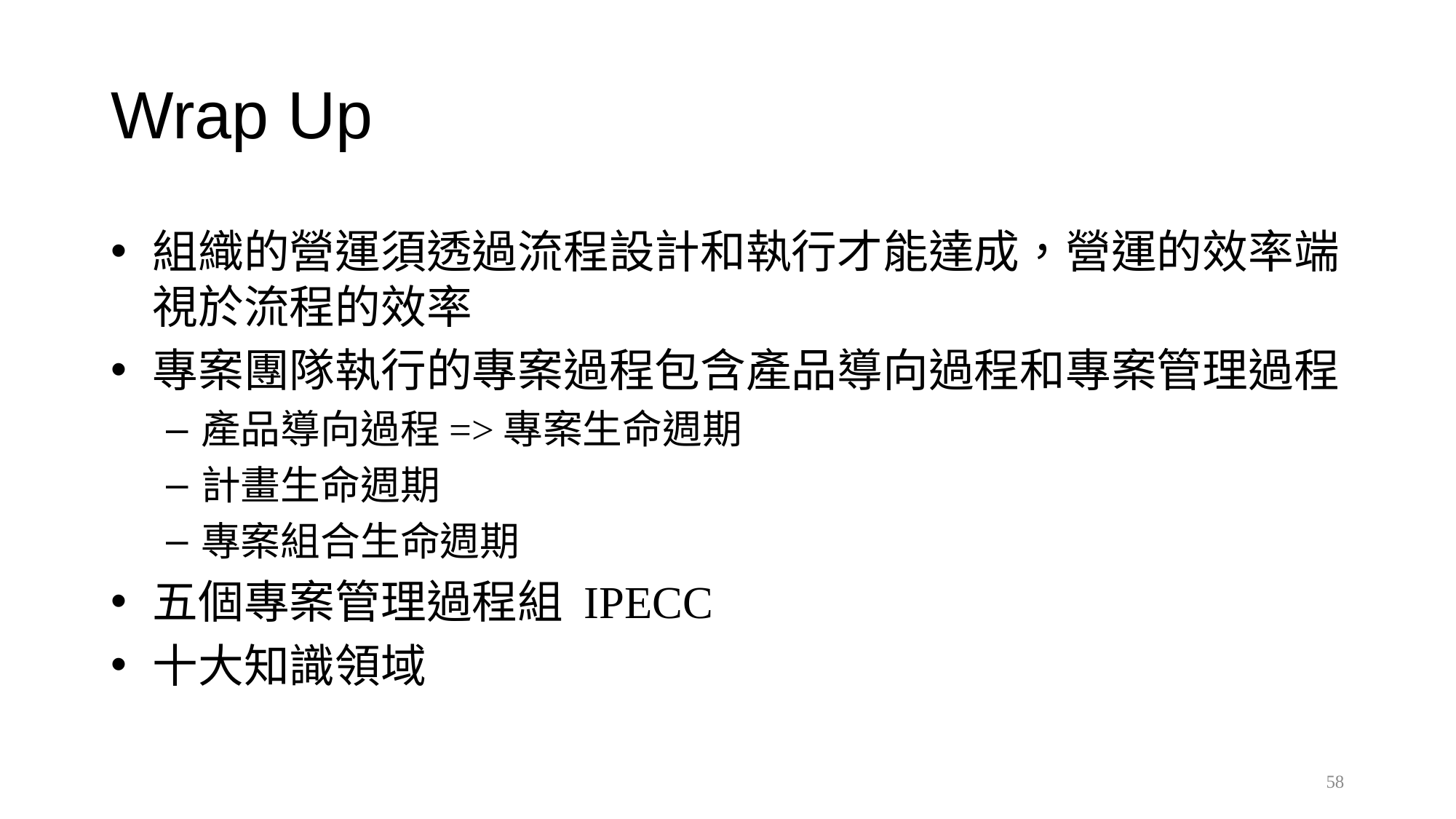

# Wrap Up
組織的營運須透過流程設計和執行才能達成，營運的效率端視於流程的效率
專案團隊執行的專案過程包含產品導向過程和專案管理過程
產品導向過程=>專案生命週期
計畫生命週期
專案組合生命週期
五個專案管理過程組 IPECC
十大知識領域

58